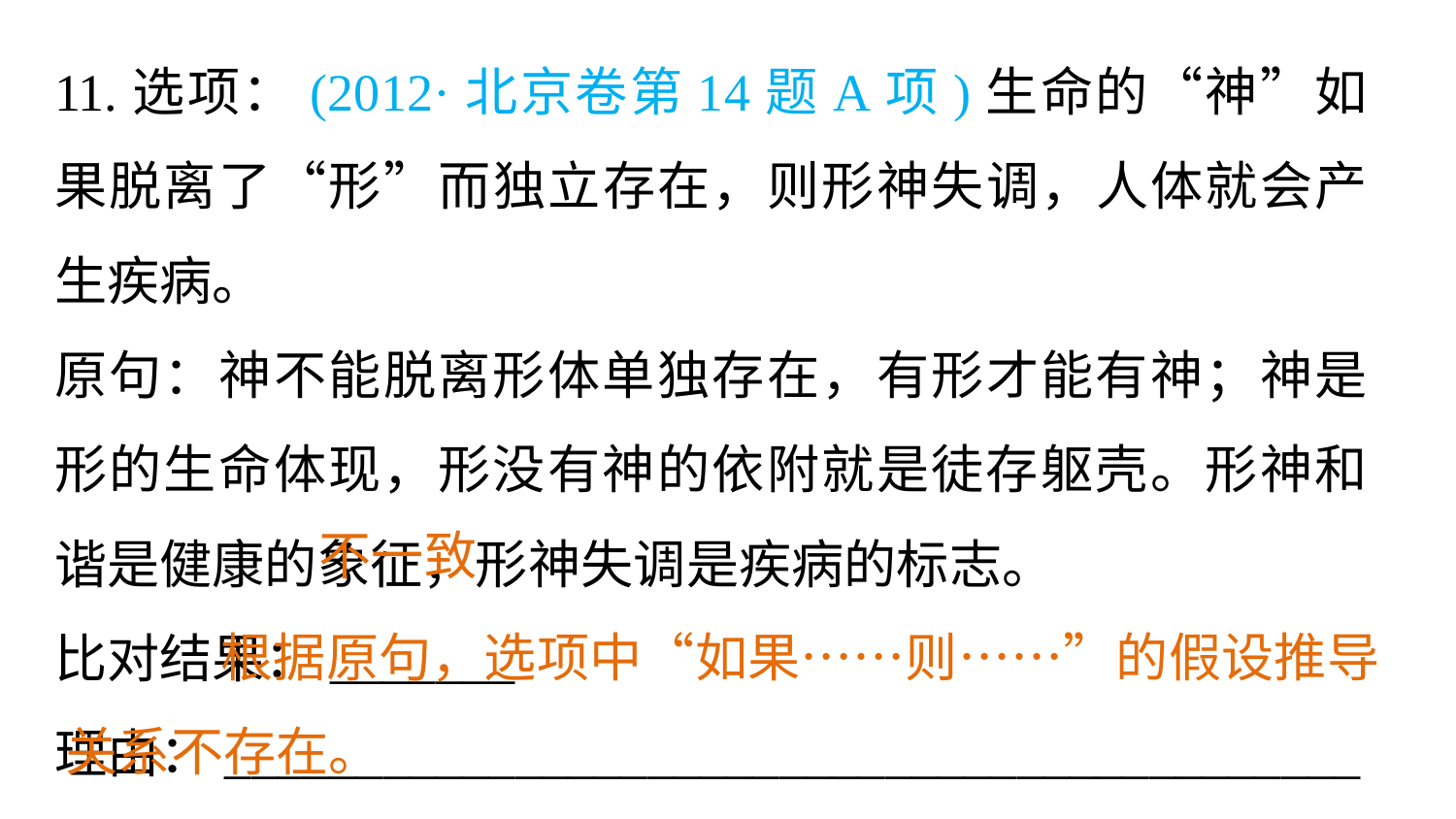

11.选项：(2012·北京卷第14题A项)生命的“神”如果脱离了“形”而独立存在，则形神失调，人体就会产生疾病。
原句：神不能脱离形体单独存在，有形才能有神；神是形的生命体现，形没有神的依附就是徒存躯壳。形神和谐是健康的象征，形神失调是疾病的标志。
比对结果：_______
理由：___________________________________________
_____________
不一致
            根据原句，选项中“如果……则……”的假设推导关系不存在。